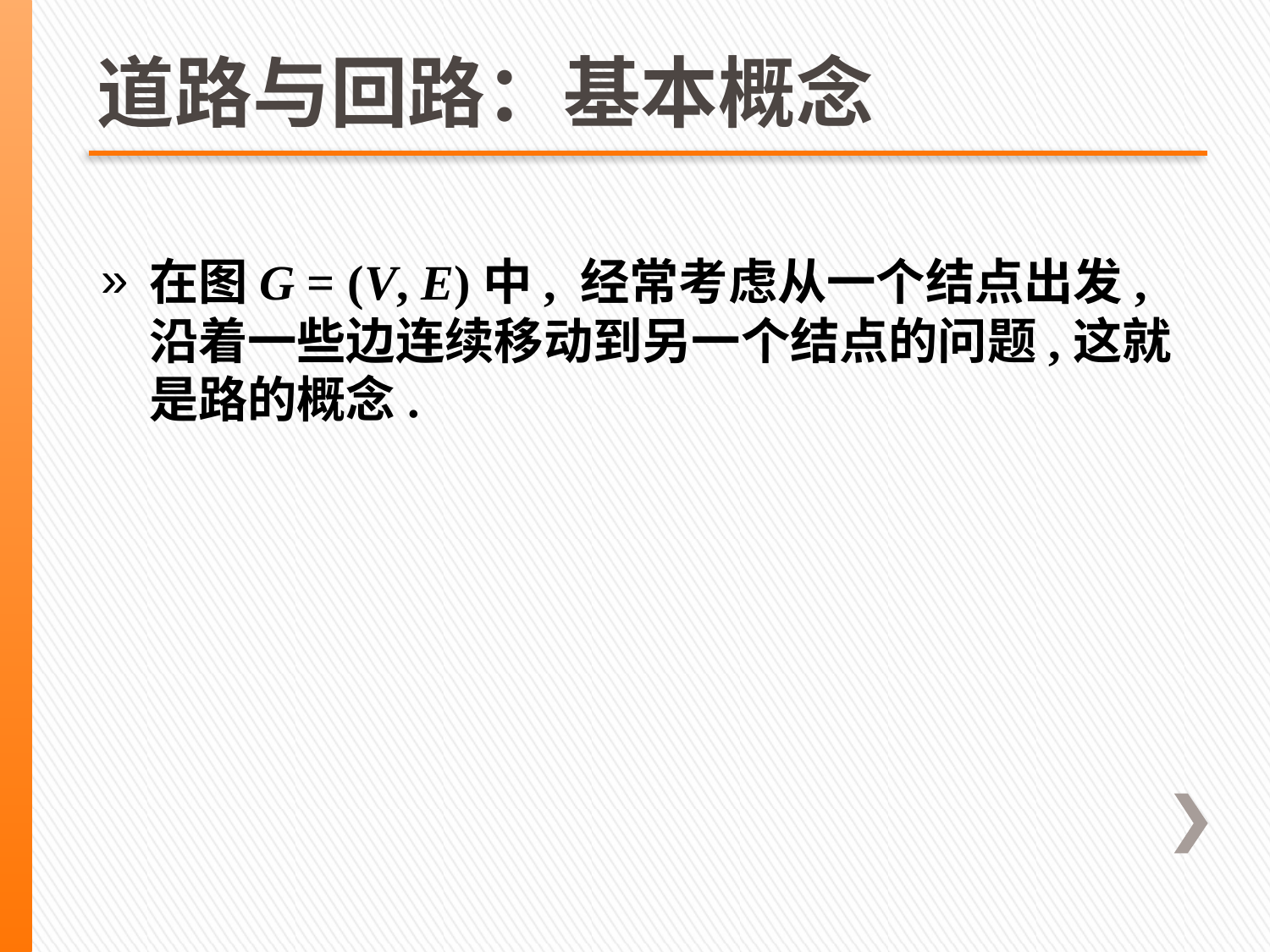

# 道路与回路：基本概念

在图G = (V, E)中, 经常考虑从一个结点出发,沿着一些边连续移动到另一个结点的问题,这就是路的概念.